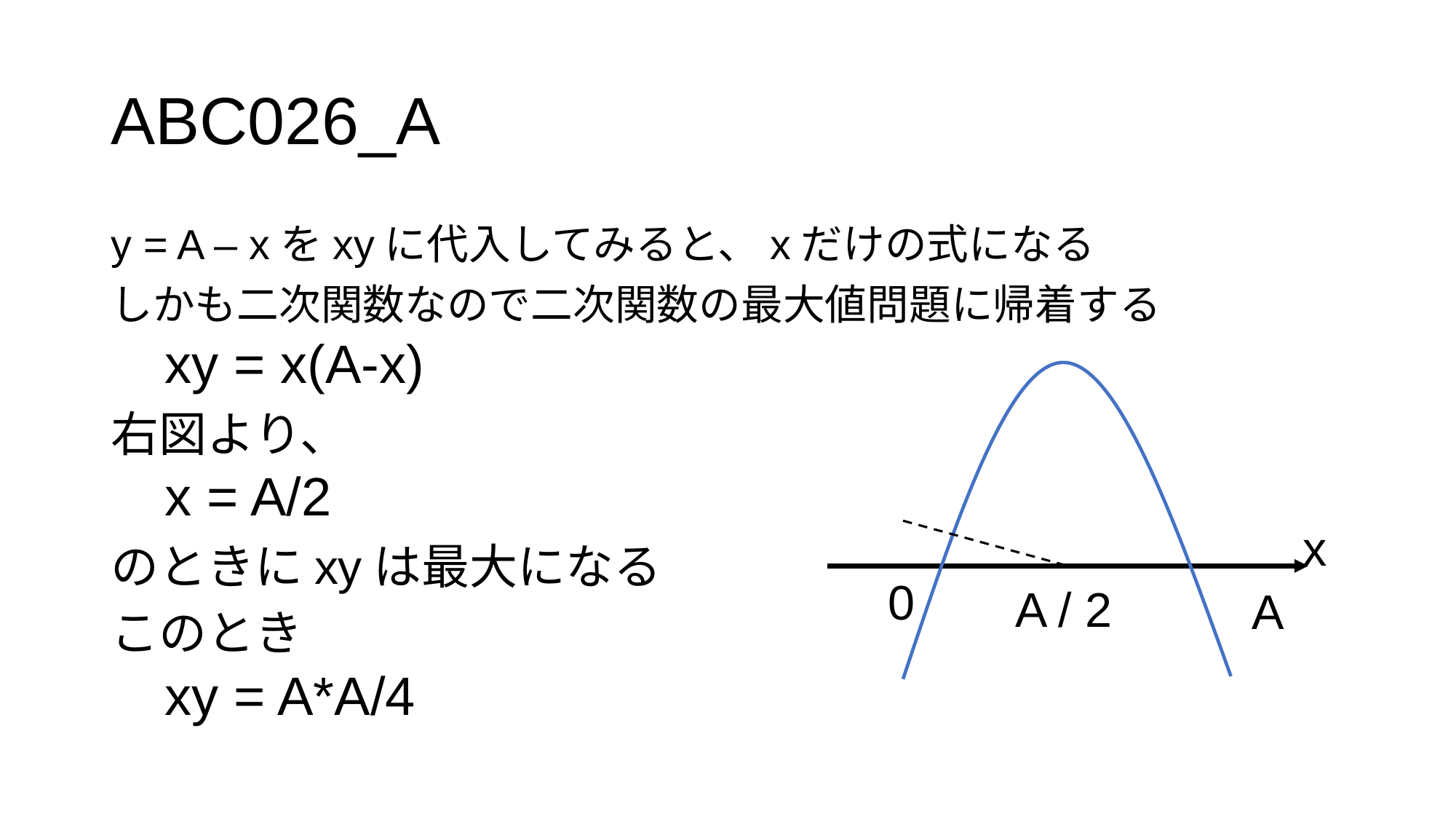

# ABC026_A
y = A – xをxyに代入してみると、xだけの式になる
しかも二次関数なので二次関数の最大値問題に帰着する
xy = x(A-x)
右図より、
x = A/2
のときにxyは最大になる
このとき
xy = A*A/4

x
0
A / 2
A